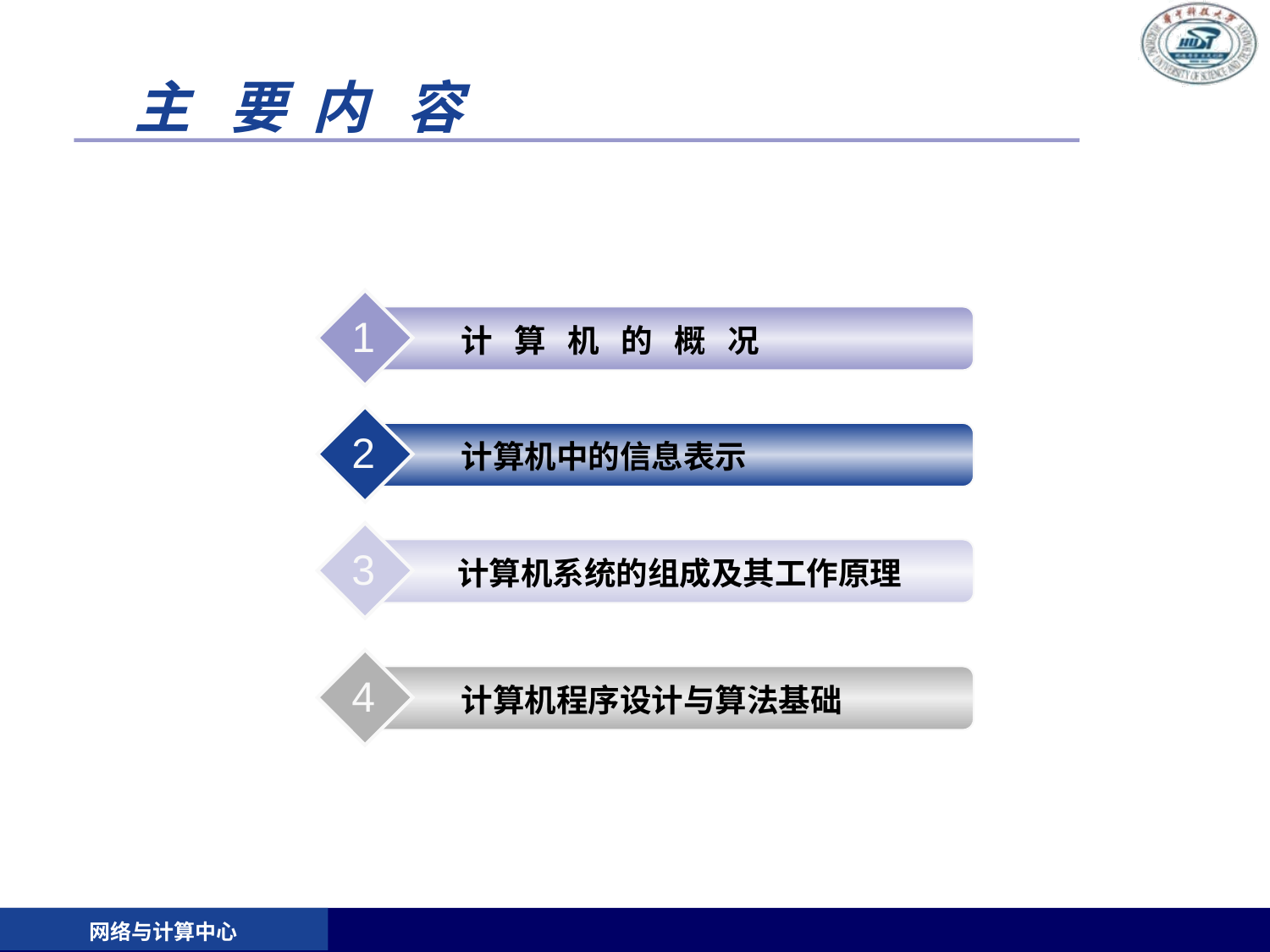

# 主   要  内   容

1

计   算   机   的   概   况

2

计算机中的信息表示

3

计算机系统的组成及其工作原理

4

计算机程序设计与算法基础
网络与计算中心